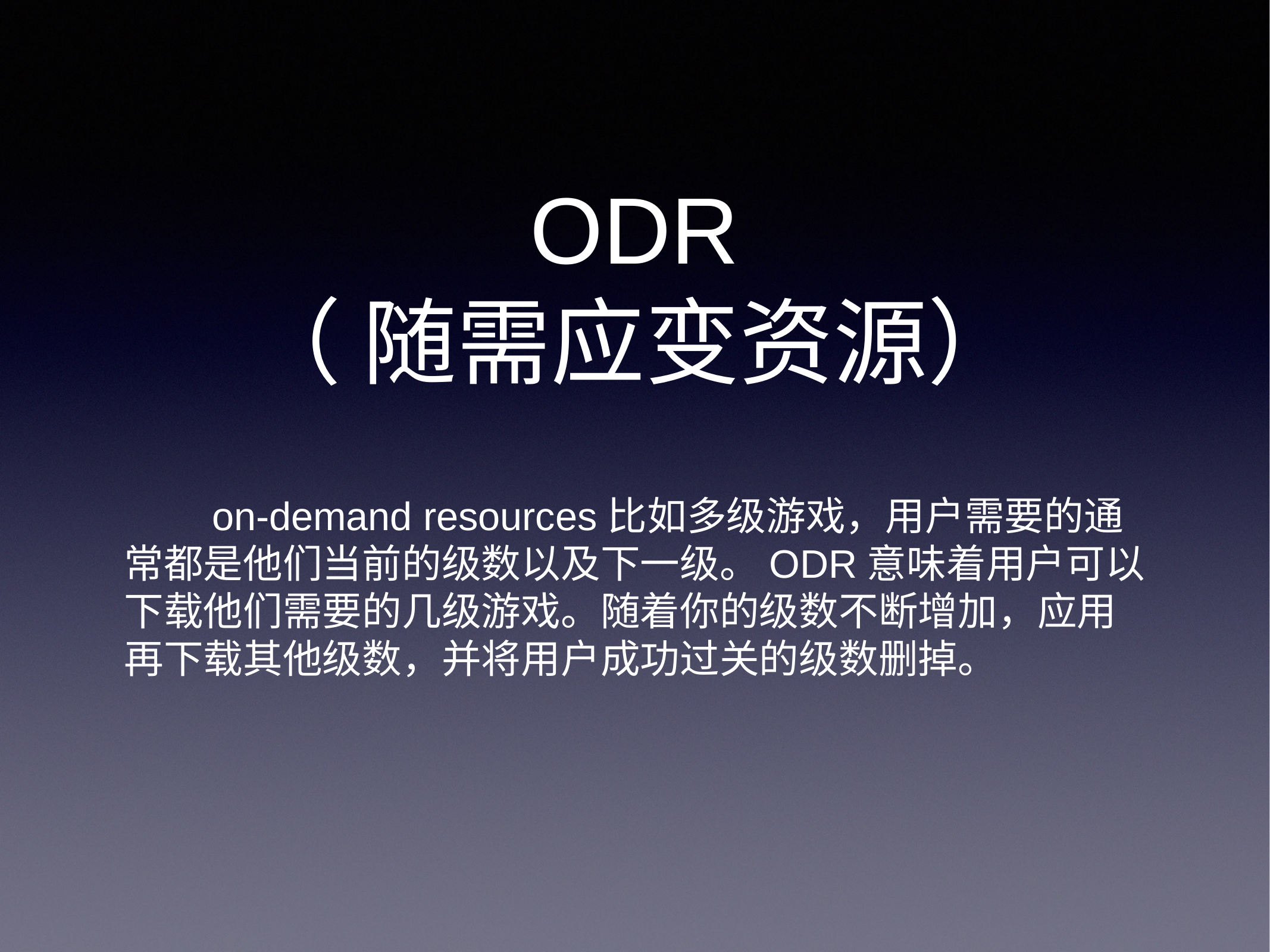

# ODR
（ 随需应变资源）
        on-demand resources比如多级游戏，用户需要的通常都是他们当前的级数以及下一级。ODR意味着用户可以下载他们需要的几级游戏。随着你的级数不断增加，应用再下载其他级数，并将用户成功过关的级数删掉。